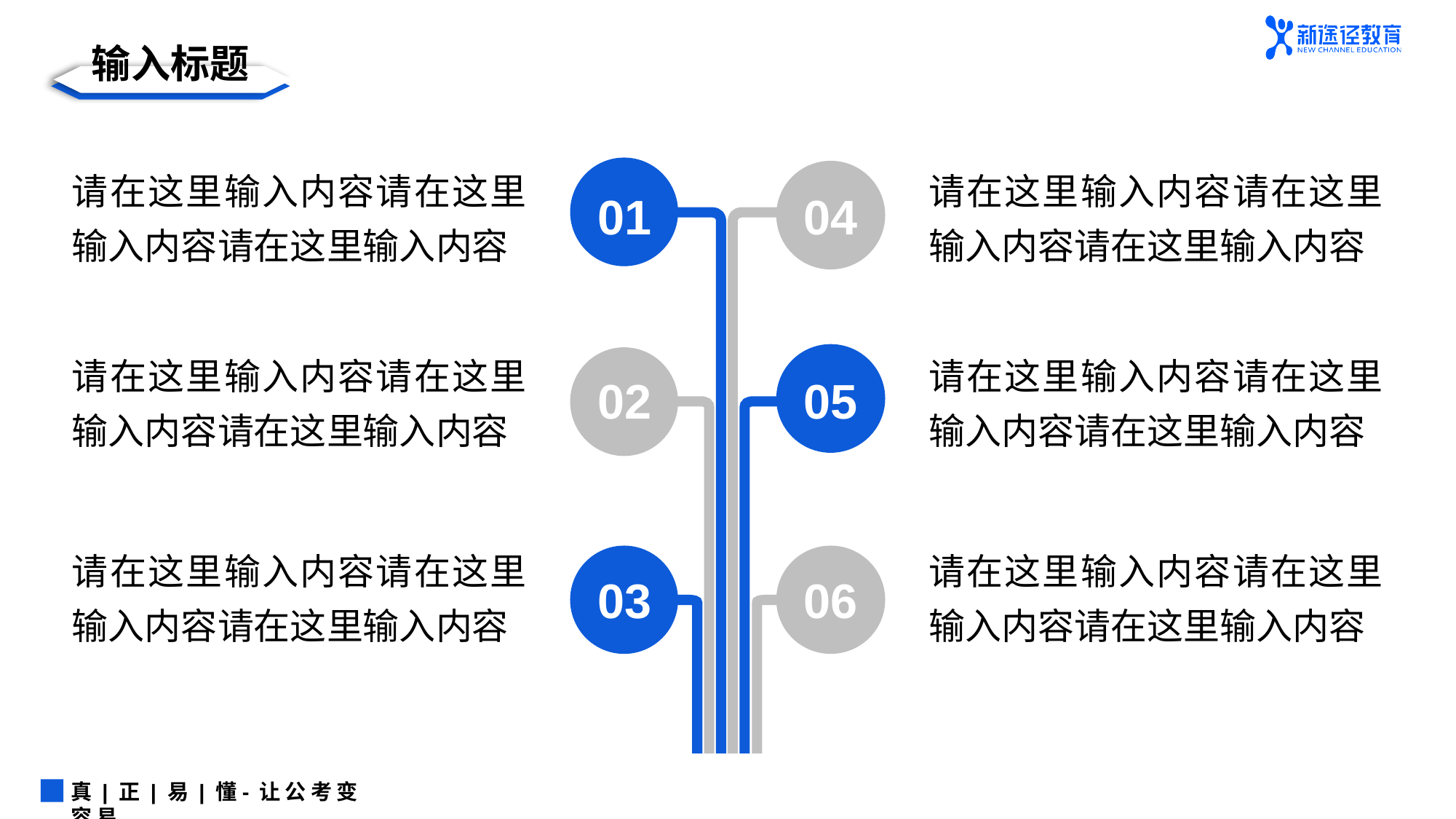

输入标题

请在这里输入内容请在这里输入内容请在这里输入内容

04
01
02
05
06
03
请在这里输入内容请在这里输入内容请在这里输入内容
请在这里输入内容请在这里输入内容请在这里输入内容
请在这里输入内容请在这里输入内容请在这里输入内容
请在这里输入内容请在这里输入内容请在这里输入内容
请在这里输入内容请在这里输入内容请在这里输入内容